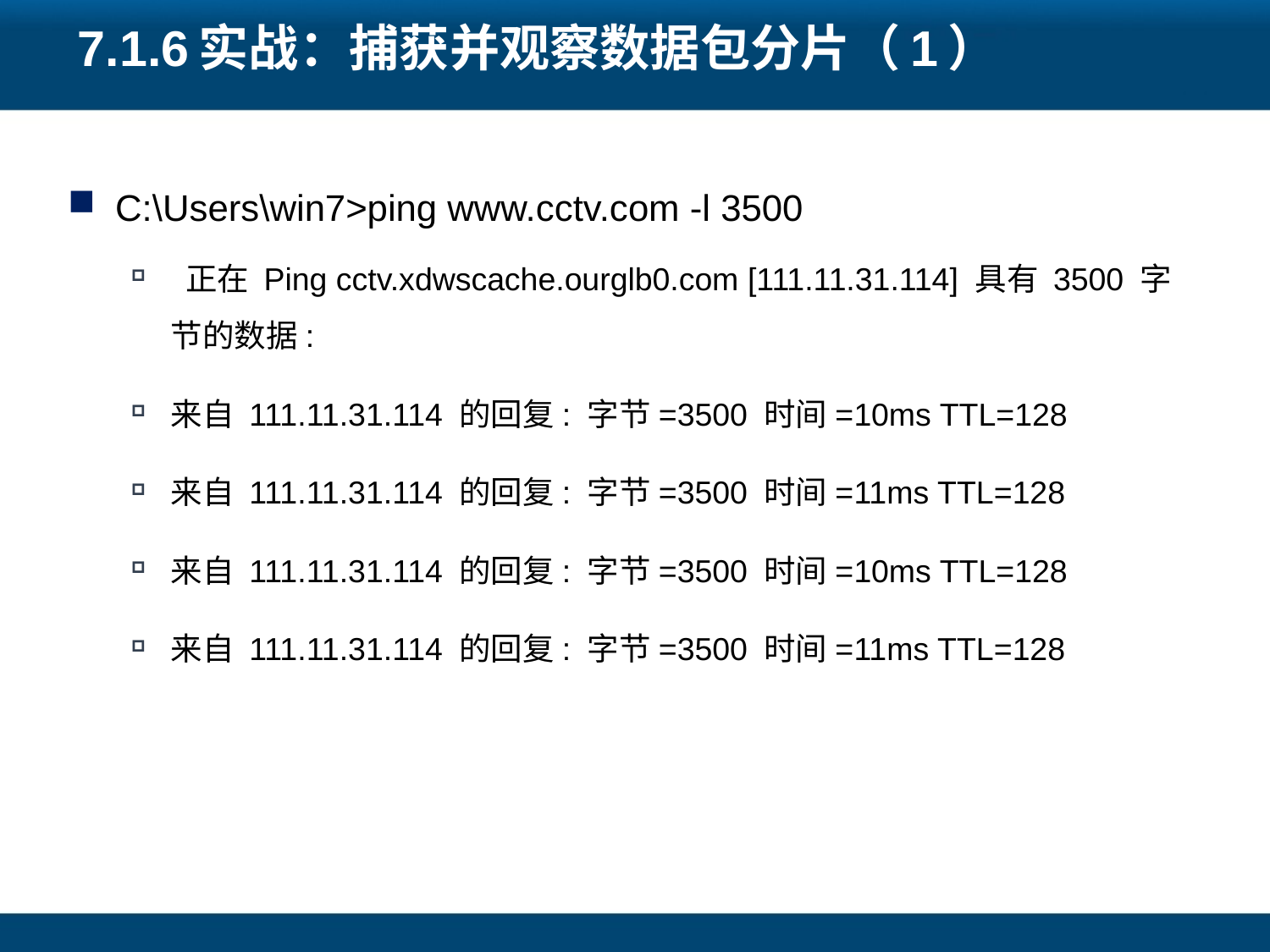

# 7.1.6实战：捕获并观察数据包分片（1）
C:\Users\win7>ping www.cctv.com -l 3500
 正在 Ping cctv.xdwscache.ourglb0.com [111.11.31.114] 具有 3500 字节的数据:
来自 111.11.31.114 的回复: 字节=3500 时间=10ms TTL=128
来自 111.11.31.114 的回复: 字节=3500 时间=11ms TTL=128
来自 111.11.31.114 的回复: 字节=3500 时间=10ms TTL=128
来自 111.11.31.114 的回复: 字节=3500 时间=11ms TTL=128